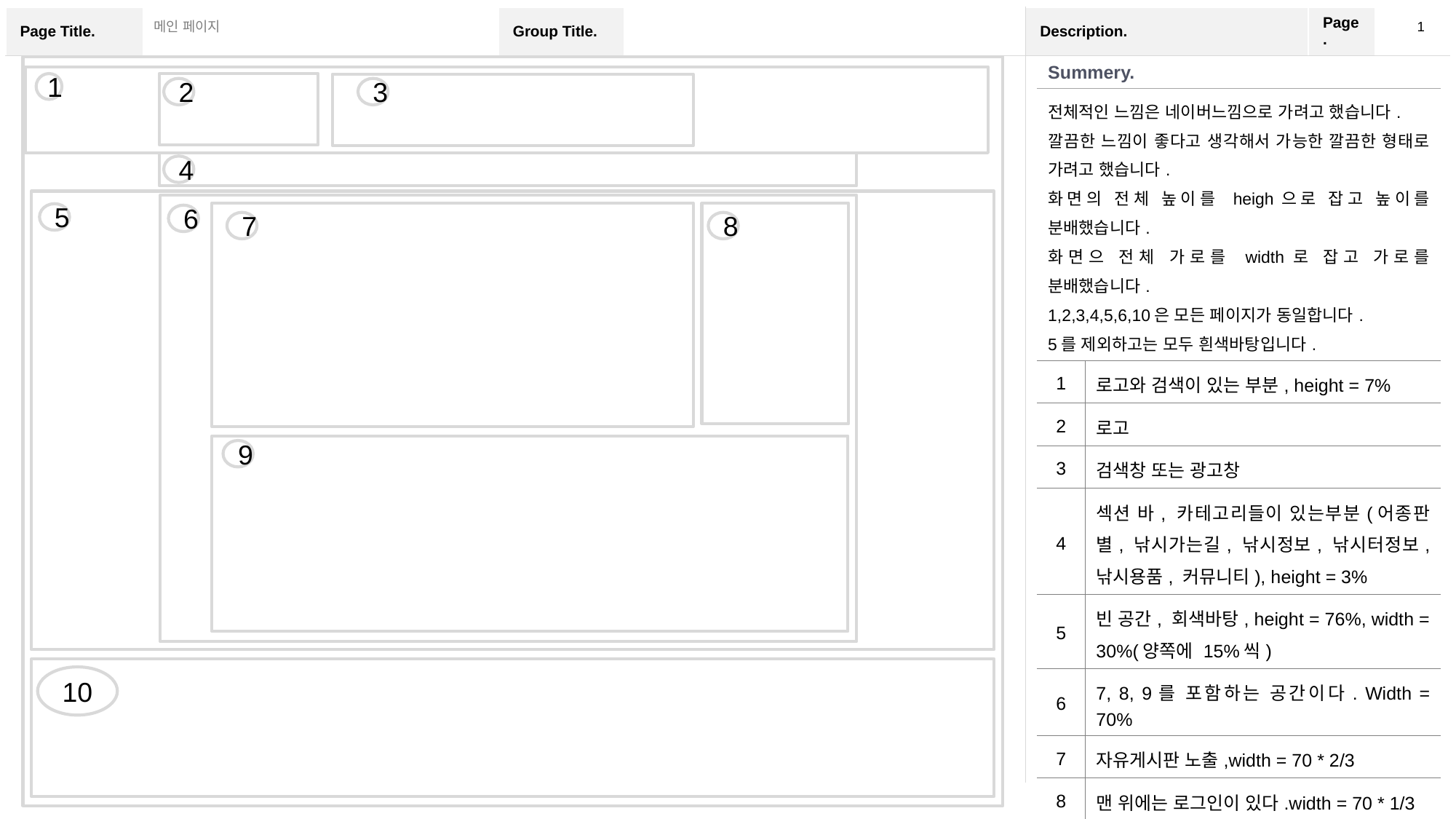

1
메인 페이지

| Summery. |  |
| --- | --- |
| 전체적인 느낌은 네이버느낌으로 가려고 했습니다. 깔끔한 느낌이 좋다고 생각해서 가능한 깔끔한 형태로 가려고 했습니다. 화면의 전체 높이를 heigh으로 잡고 높이를 분배했습니다. 화면으 전체 가로를 width로 잡고 가로를 분배했습니다. 1,2,3,4,5,6,10은 모든 페이지가 동일합니다. 5를 제외하고는 모두 흰색바탕입니다. |  |
| 1 | 로고와 검색이 있는 부분, height = 7% |
| 2 | 로고 |
| 3 | 검색창 또는 광고창 |
| 4 | 섹션 바, 카테고리들이 있는부분(어종판별, 낚시가는길, 낚시정보, 낚시터정보, 낚시용품, 커뮤니티), height = 3% |
| 5 | 빈 공간, 회색바탕, height = 76%, width = 30%(양쪽에 15%씩) |
| 6 | 7, 8, 9를 포함하는 공간이다. Width = 70% |
| 7 | 자유게시판 노출,width = 70 \* 2/3 |
| 8 | 맨 위에는 로그인이 있다.width = 70 \* 1/3 |
| 9 | 중고장터 노출 |
| 10 | Footer,, height = 14% |

1

2
3

4

5
6
8
7

9

10